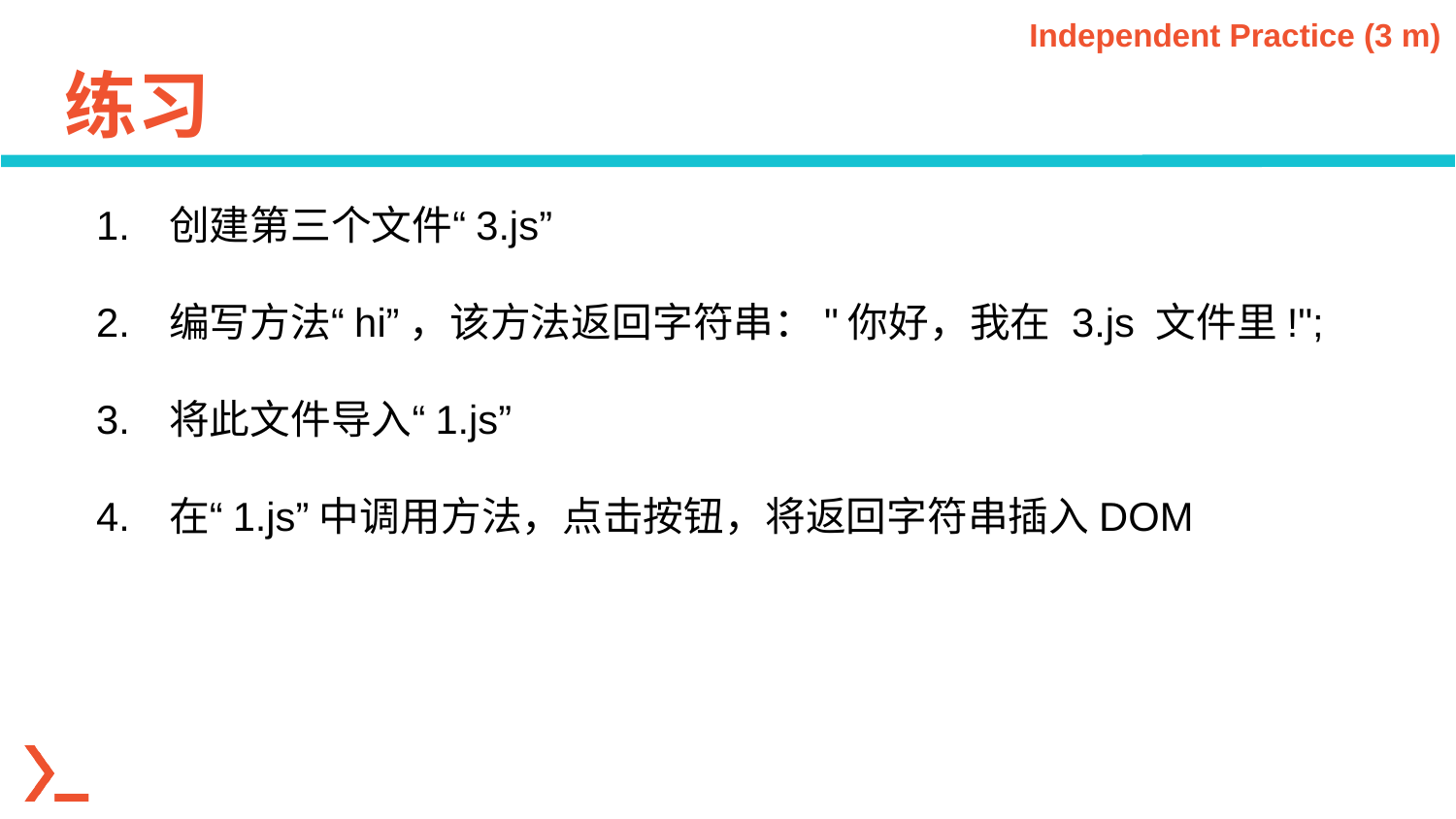

Independent Practice (3 m)
# 练习

创建第三个文件“3.js”

编写方法“hi”，该方法返回字符串："你好，我在 3.js 文件里!";

将此文件导入“1.js”

在“1.js”中调用方法，点击按钮，将返回字符串插入DOM